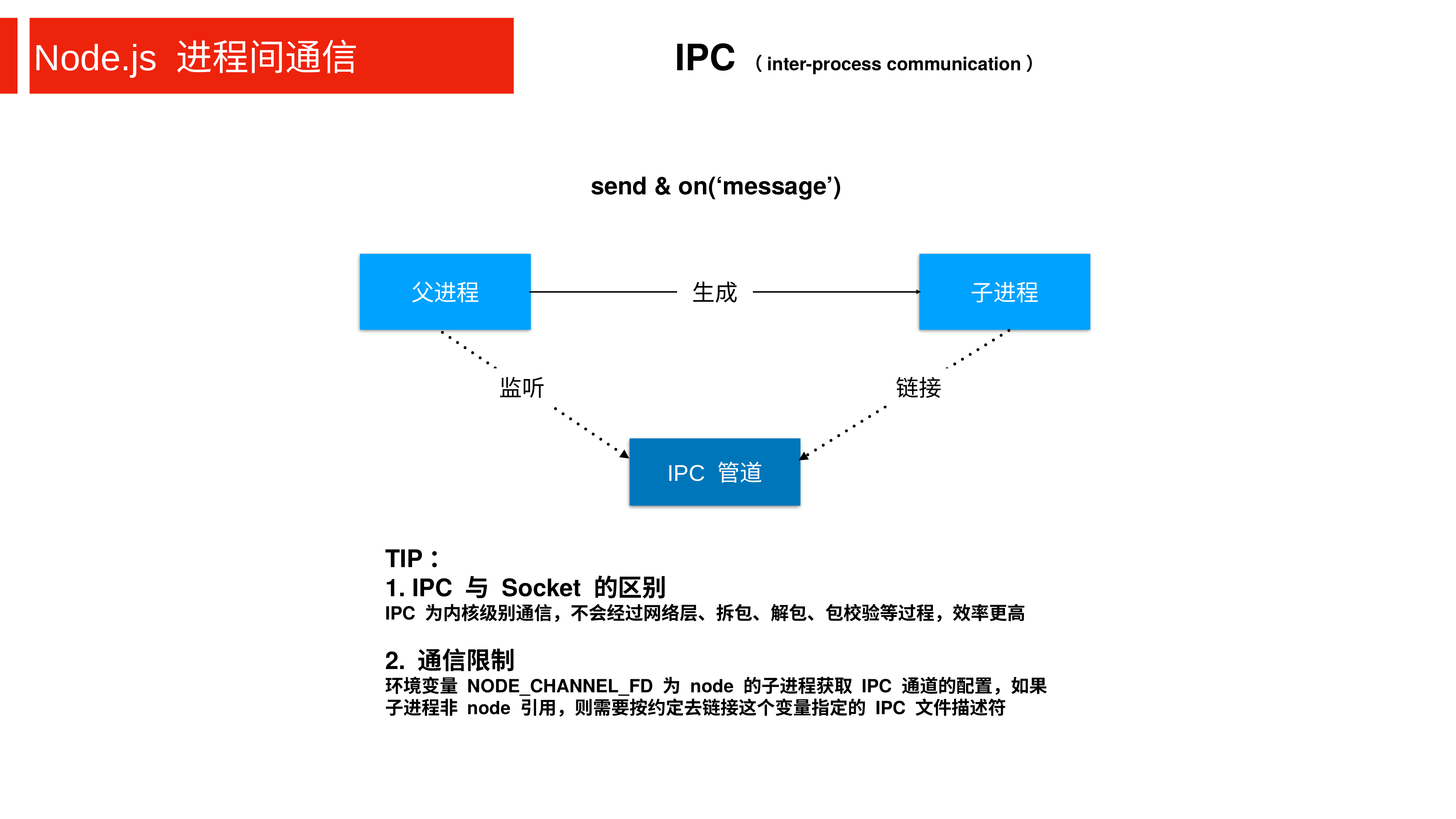

Node.js 进程间通信
IPC（inter-process communication）
send & on(‘message’)
父进程
生成
子进程

监听
链接
IPC 管道
TIP：
1. IPC 与 Socket 的区别
IPC 为内核级别通信，不会经过网络层、拆包、解包、包校验等过程，效率更高

2. 通信限制
环境变量 NODE_CHANNEL_FD 为 node 的子进程获取 IPC 通道的配置，如果
子进程非 node 引用，则需要按约定去链接这个变量指定的 IPC 文件描述符